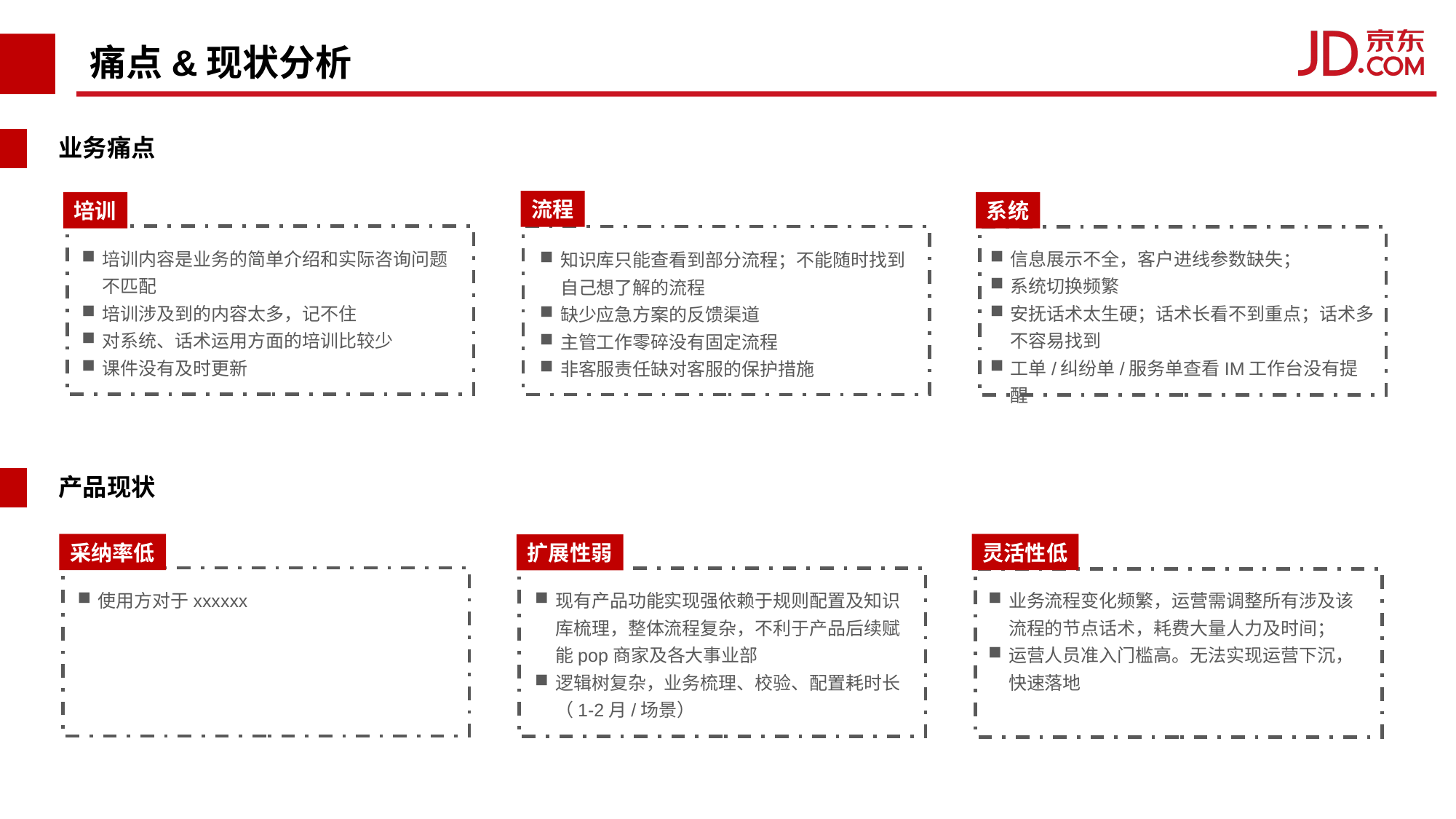

痛点&现状分析
业务痛点

流程
培训
系统

培训内容是业务的简单介绍和实际咨询问题不匹配
培训涉及到的内容太多，记不住
对系统、话术运用方面的培训比较少
课件没有及时更新
信息展示不全，客户进线参数缺失；
系统切换频繁
安抚话术太生硬；话术长看不到重点；话术多不容易找到
工单/纠纷单/服务单查看IM工作台没有提醒
知识库只能查看到部分流程；不能随时找到自己想了解的流程
缺少应急方案的反馈渠道
主管工作零碎没有固定流程
非客服责任缺对客服的保护措施
产品现状

采纳率低
灵活性低
扩展性弱

使用方对于xxxxxx
现有产品功能实现强依赖于规则配置及知识库梳理，整体流程复杂，不利于产品后续赋能pop商家及各大事业部
逻辑树复杂，业务梳理、校验、配置耗时长（1-2月/场景）
业务流程变化频繁，运营需调整所有涉及该流程的节点话术，耗费大量人力及时间；
运营人员准入门槛高。无法实现运营下沉，快速落地